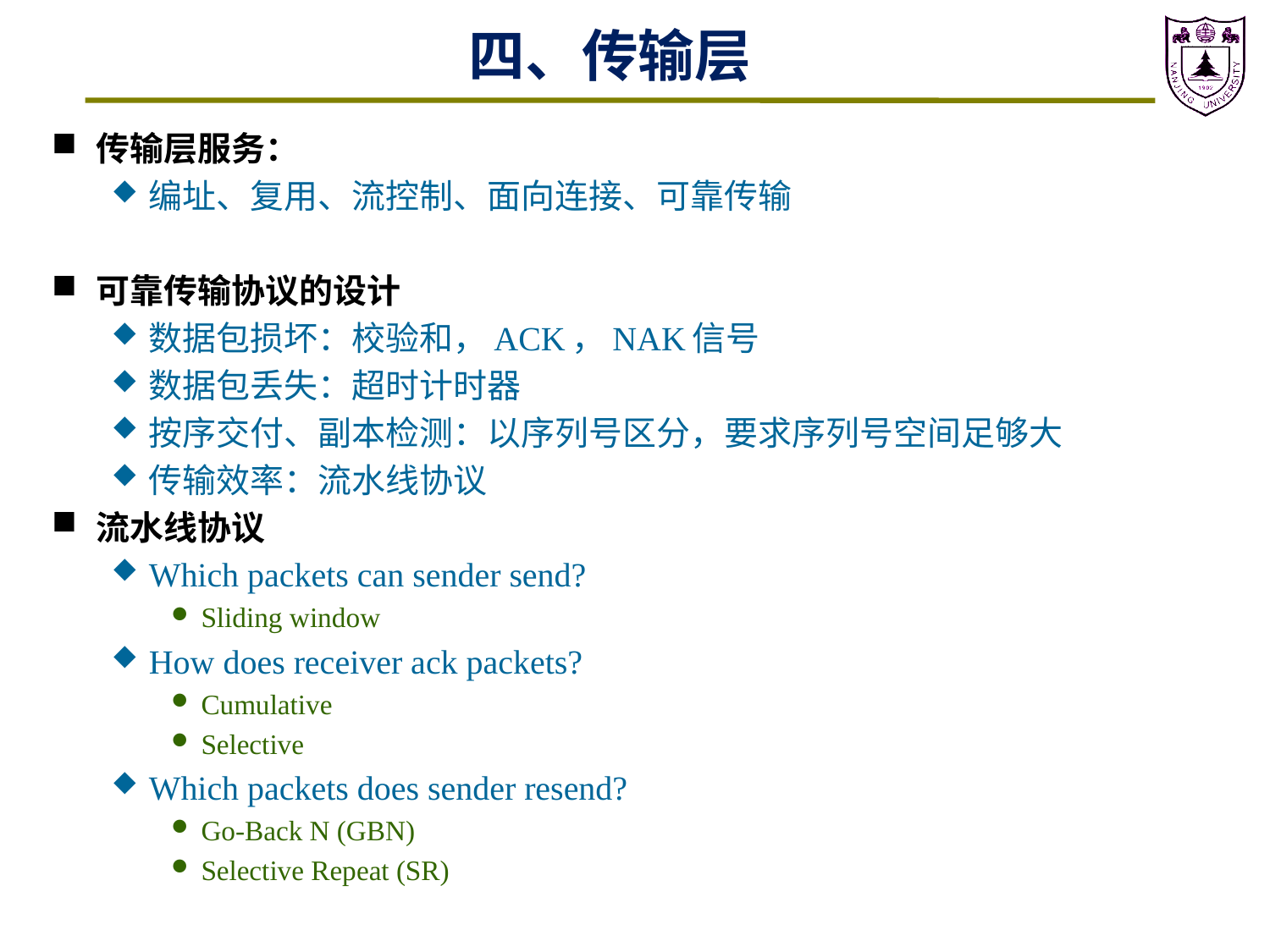

# 四、传输层
传输层服务：
编址、复用、流控制、面向连接、可靠传输

可靠传输协议的设计
数据包损坏：校验和，ACK，NAK信号
数据包丢失：超时计时器
按序交付、副本检测：以序列号区分，要求序列号空间足够大
传输效率：流水线协议
流水线协议
Which packets can sender send?
Sliding window
How does receiver ack packets?
Cumulative
Selective
Which packets does sender resend?
Go-Back N (GBN)
Selective Repeat (SR)